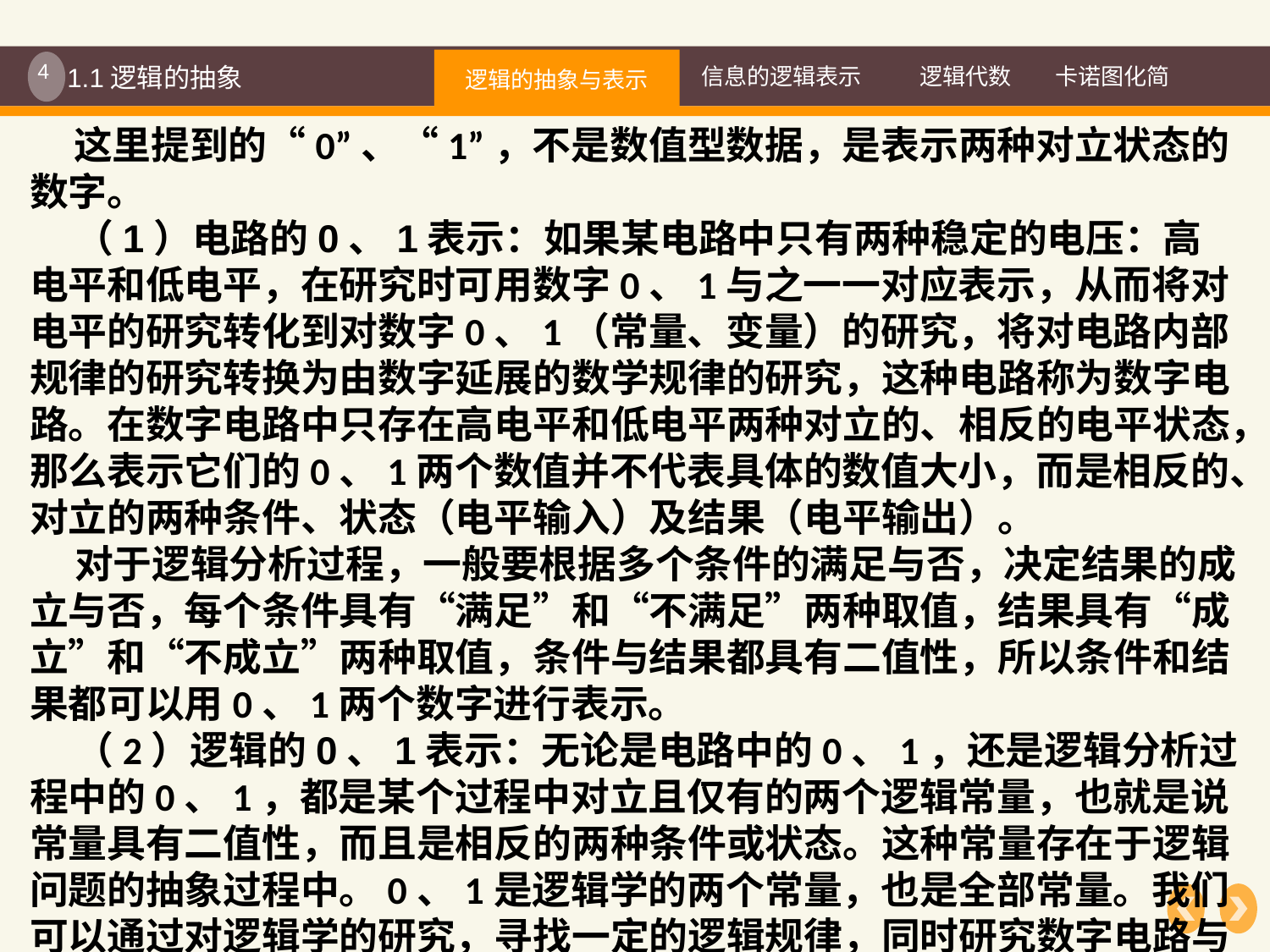

1.1逻辑的抽象
    这里提到的“0”、“1”，不是数值型数据，是表示两种对立状态的数字。
    （1）电路的0、1表示：如果某电路中只有两种稳定的电压：高电平和低电平，在研究时可用数字0、1与之一一对应表示，从而将对电平的研究转化到对数字0、1（常量、变量）的研究，将对电路内部规律的研究转换为由数字延展的数学规律的研究，这种电路称为数字电路。在数字电路中只存在高电平和低电平两种对立的、相反的电平状态，那么表示它们的0、1两个数值并不代表具体的数值大小，而是相反的、对立的两种条件、状态（电平输入）及结果（电平输出）。
    对于逻辑分析过程，一般要根据多个条件的满足与否，决定结果的成立与否，每个条件具有“满足”和“不满足”两种取值，结果具有“成立”和“不成立”两种取值，条件与结果都具有二值性，所以条件和结果都可以用0、1两个数字进行表示。
    （2）逻辑的0、1表示：无论是电路中的0、1，还是逻辑分析过程中的0、1，都是某个过程中对立且仅有的两个逻辑常量，也就是说常量具有二值性，而且是相反的两种条件或状态。这种常量存在于逻辑问题的抽象过程中。0、1是逻辑学的两个常量，也是全部常量。我们可以通过对逻辑学的研究，寻找一定的逻辑规律，同时研究数字电路与逻辑学的关系，研究是否可以用逻辑学的规律去实现数字电路的分析与设计。